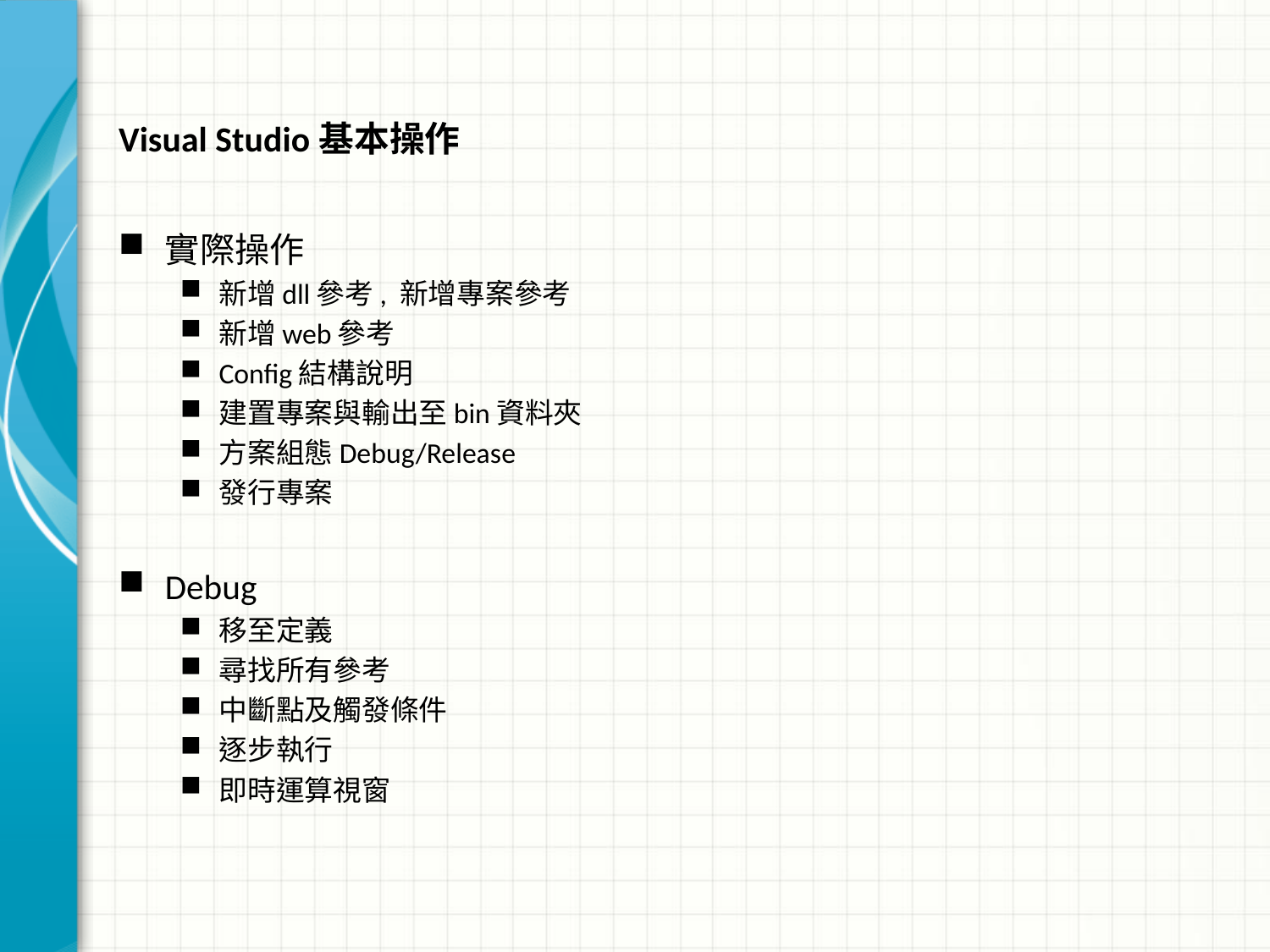

# Visual Studio基本操作
實際操作
新增dll參考, 新增專案參考
新增web參考
Config結構說明
建置專案與輸出至bin資料夾
方案組態Debug/Release
發行專案

Debug
移至定義
尋找所有參考
中斷點及觸發條件
逐步執行
即時運算視窗